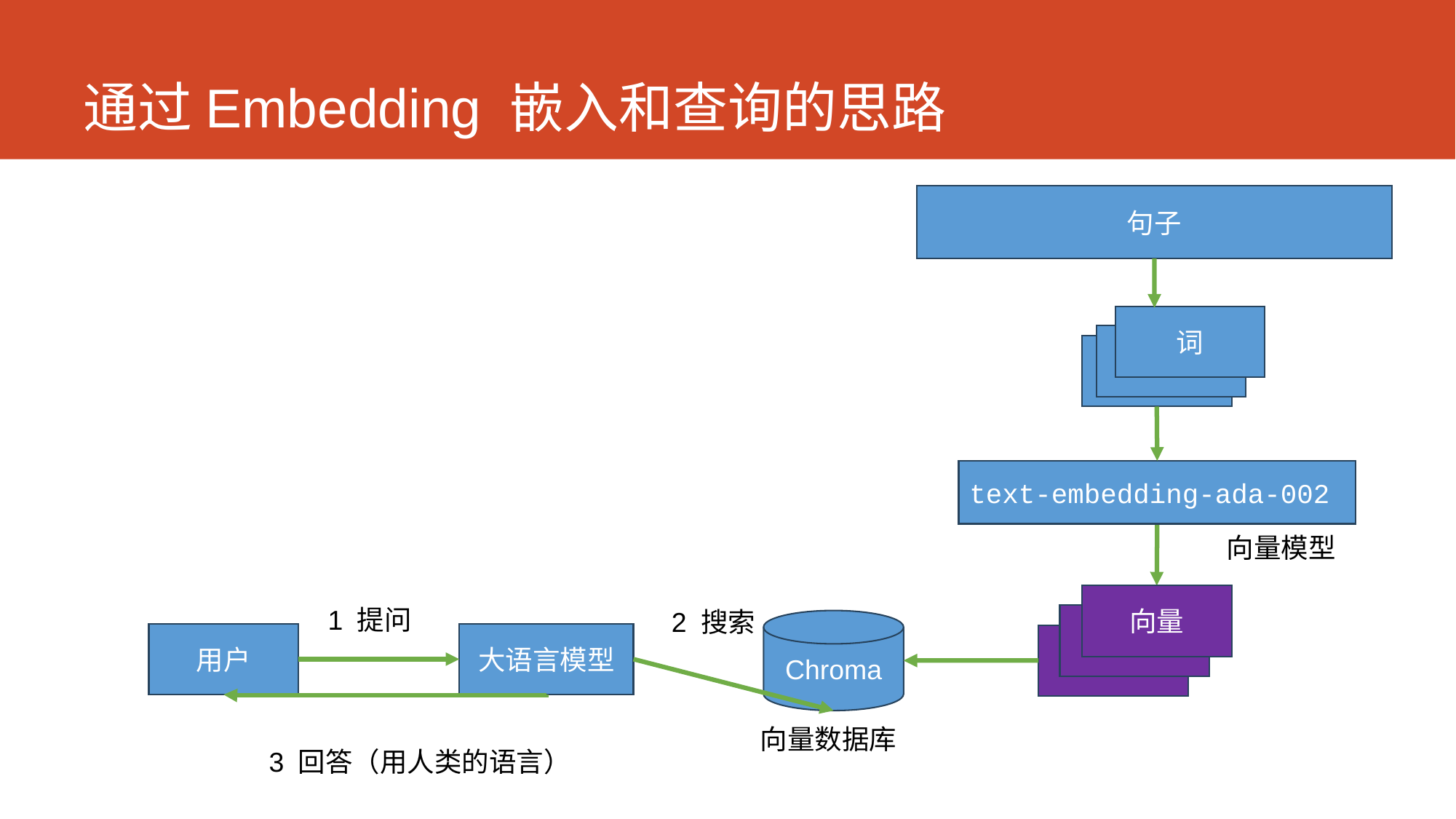

# 通过Embedding 嵌入和查询的思路
句子
词
词
词
text-embedding-ada-002
向量模型
向量
1 提问
2 搜索
向量
Chroma
用户
大语言模型
向量
向量数据库
3 回答（用人类的语言）